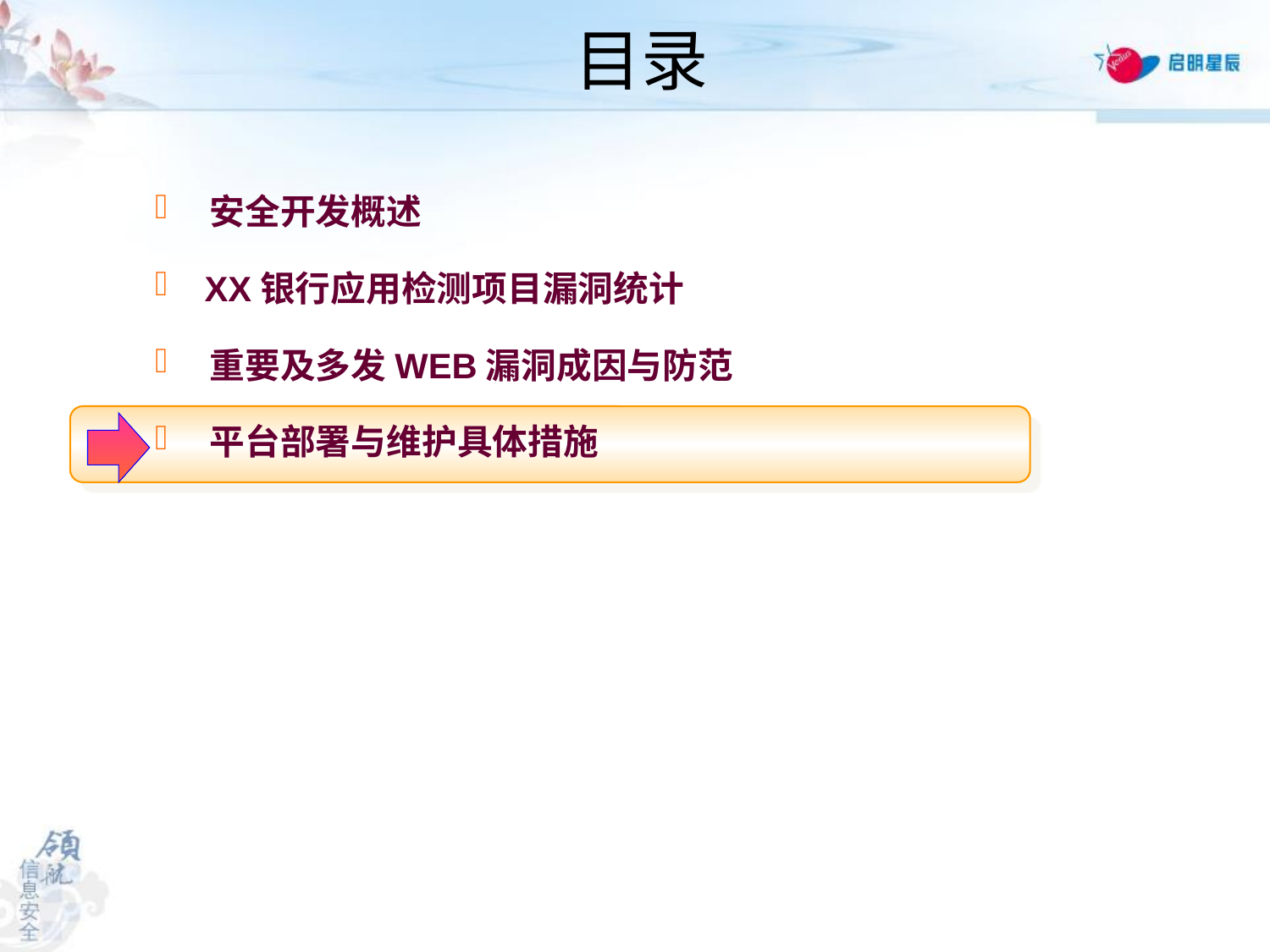

# 目录
  安全开发概述
  XX银行应用检测项目漏洞统计
  重要及多发WEB漏洞成因与防范
  平台部署与维护具体措施